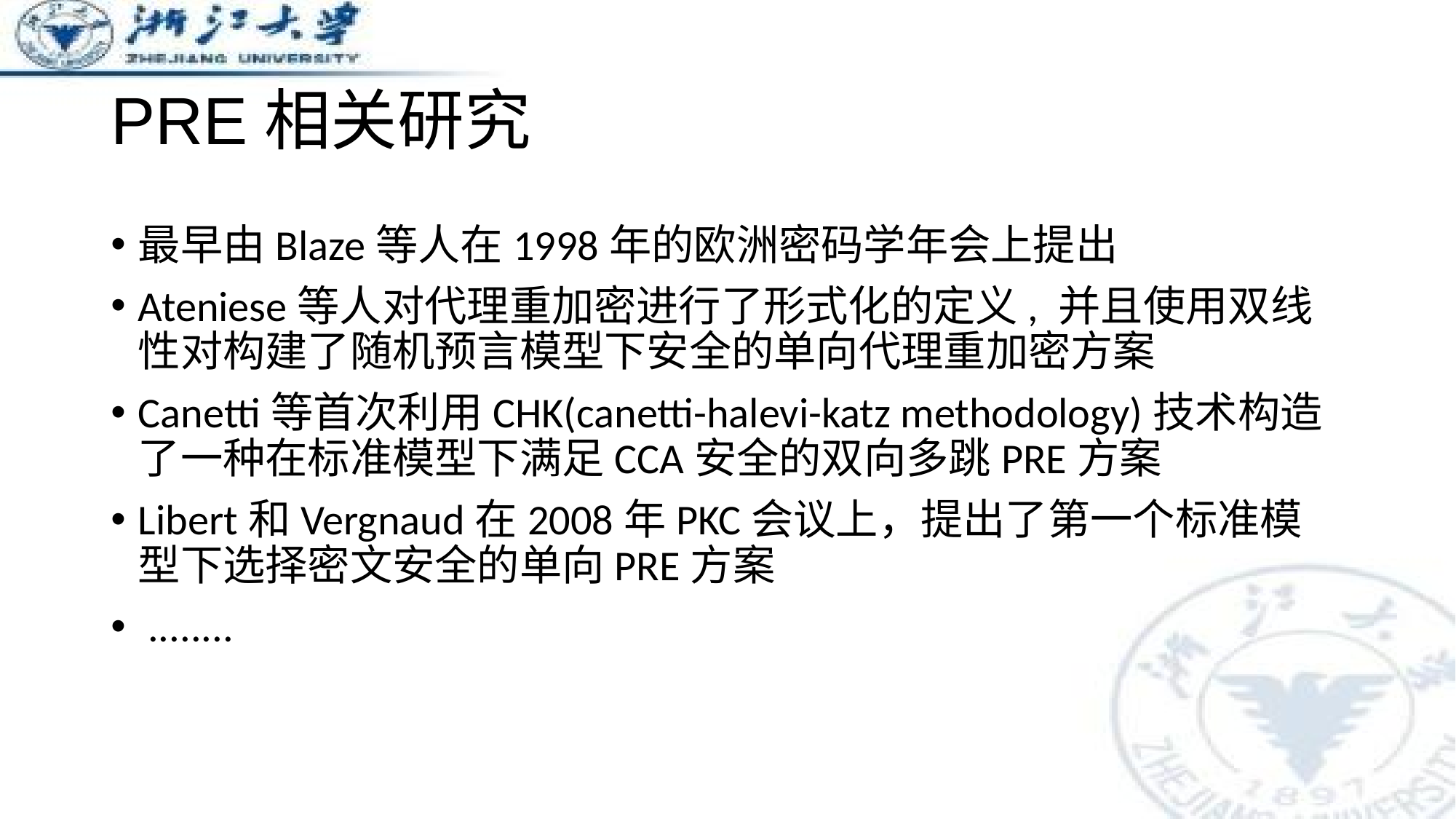

# PRE相关研究
最早由Blaze等人在1998年的欧洲密码学年会上提出
Ateniese等人对代理重加密进行了形式化的定义, 并且使用双线性对构建了随机预言模型下安全的单向代理重加密方案
Canetti等首次利用CHK(canetti-halevi-katz methodology)技术构造了一种在标准模型下满足CCA安全的双向多跳PRE方案
Libert和Vergnaud在2008年PKC会议上，提出了第一个标准模型下选择密文安全的单向PRE方案
 ........